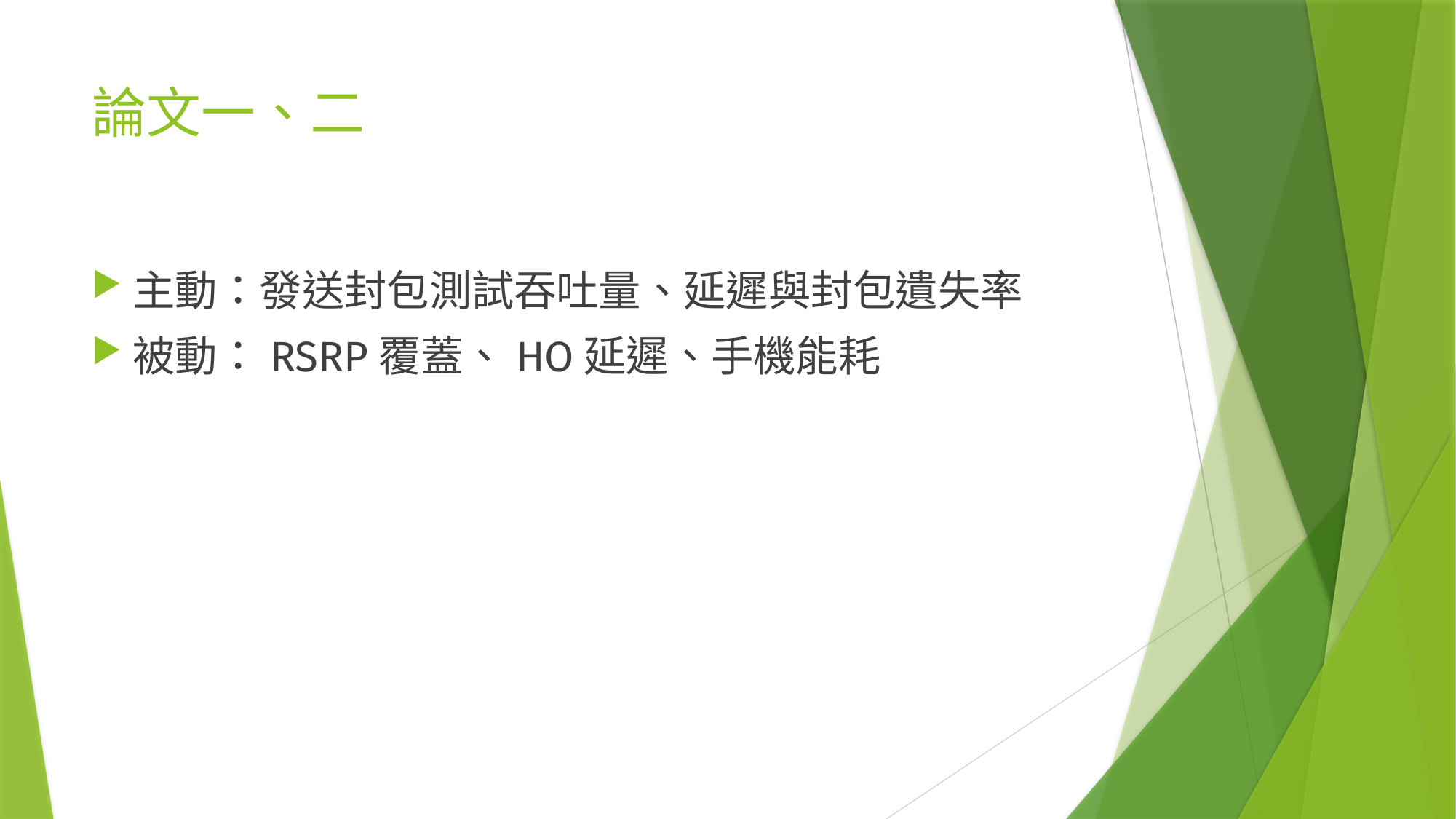

# 論文一、二
主動：發送封包測試吞吐量、延遲與封包遺失率
被動：RSRP覆蓋、HO延遲、手機能耗